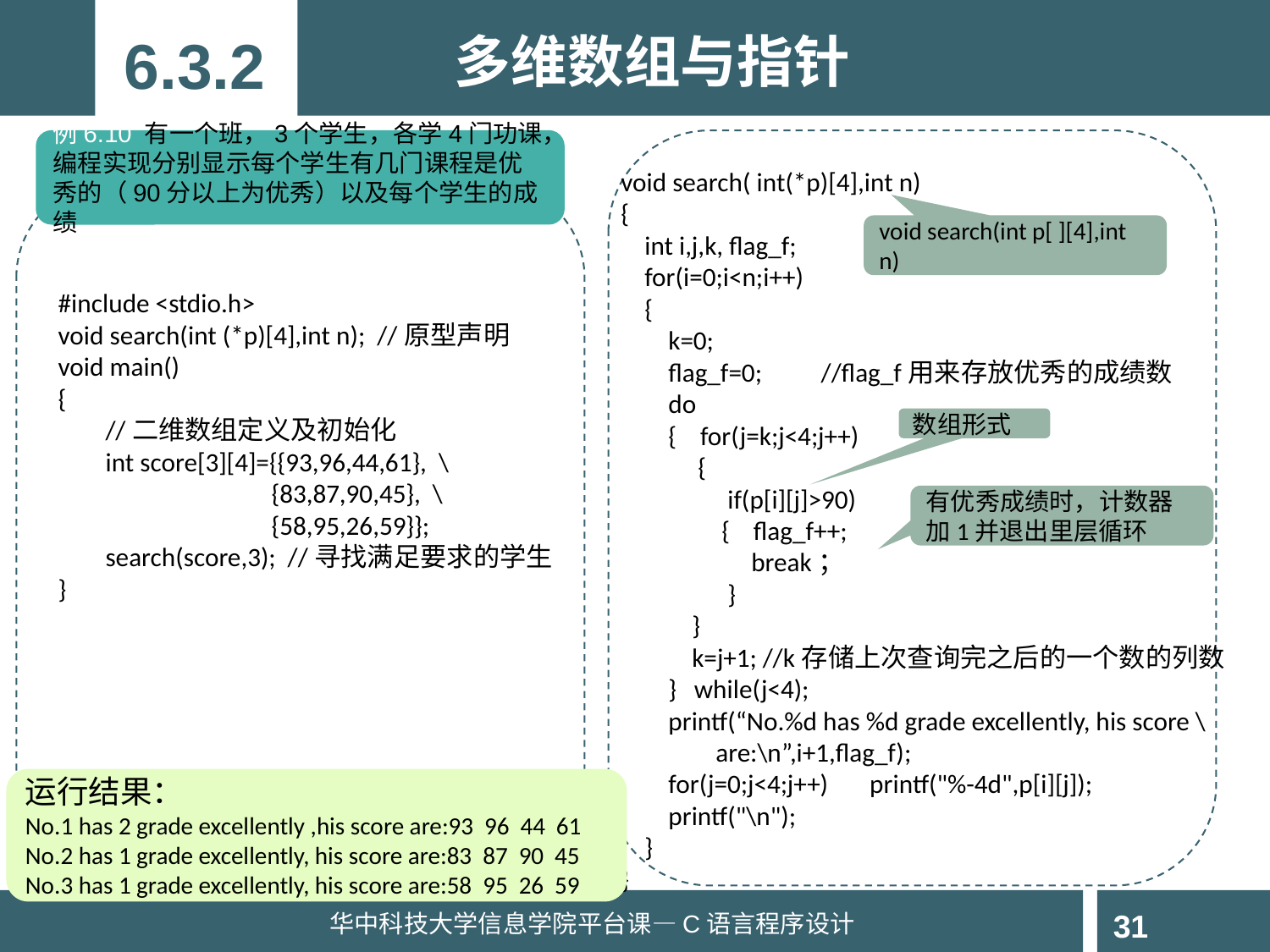

多维数组与指针
6.3.2
例6.10 有一个班，3个学生，各学4门功课，编程实现分别显示每个学生有几门课程是优秀的（90分以上为优秀）以及每个学生的成绩

void search( int(*p)[4],int n)
{
    int i,j,k, flag_f;
    for(i=0;i<n;i++)
    {
        k=0;
        flag_f=0;          //flag_f用来存放优秀的成绩数
        do
        {    for(j=k;j<4;j++)
             {
                  if(p[i][j]>90)
                 {    flag_f++;
                      break；
                  }
            }
            k=j+1; //k存储上次查询完之后的一个数的列数
        }   while(j<4);
        printf(“No.%d has %d grade excellently, his score \
                are:\n”,i+1,flag_f);
        for(j=0;j<4;j++)       printf("%-4d",p[i][j]);
        printf("\n");
    }
}

void search(int p[ ][4],int n)
#include <stdio.h>
void search(int (*p)[4],int n);  //原型声明
void main()
{
        //二维数组定义及初始化
        int score[3][4]={{93,96,44,61},  \
                                    {83,87,90,45},  \
                                    {58,95,26,59}};
        search(score,3);  //寻找满足要求的学生
}
数组形式
有优秀成绩时，计数器加1并退出里层循环
运行结果：
No.1 has 2 grade excellently ,his score are:93  96  44  61
No.2 has 1 grade excellently, his score are:83  87  90  45
No.3 has 1 grade excellently, his score are:58  95  26  59